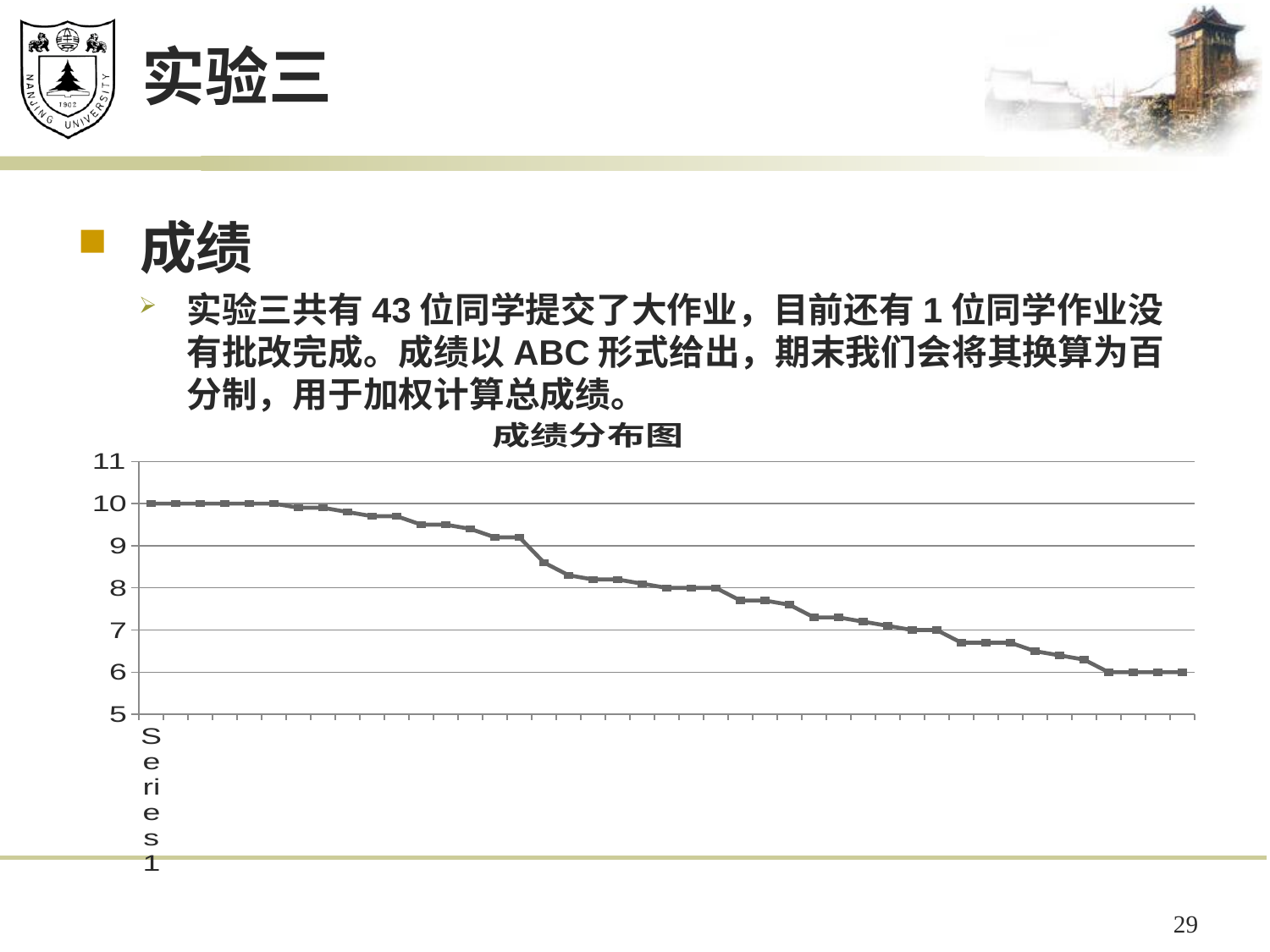

# 实验三
成绩
实验三共有43位同学提交了大作业，目前还有1位同学作业没有批改完成。成绩以ABC形式给出，期末我们会将其换算为百分制，用于加权计算总成绩。

### Chart: 成绩分布图

| Category | 成绩 |
|---|---|
|  | 10.0 |
|  | 10.0 |
|  | 10.0 |
|  | 10.0 |
|  | 10.0 |
|  | 10.0 |
|  | 9.9 |
|  | 9.9 |
|  | 9.8 |
|  | 9.7 |
|  | 9.7 |
|  | 9.5 |
|  | 9.5 |
|  | 9.4 |
|  | 9.2 |
|  | 9.2 |
|  | 8.6 |
|  | 8.3 |
|  | 8.2 |
|  | 8.2 |
|  | 8.1 |
|  | 8.0 |
|  | 8.0 |
|  | 8.0 |
|  | 7.7 |
|  | 7.7 |
|  | 7.6 |
|  | 7.3 |
|  | 7.3 |
|  | 7.2 |
|  | 7.1 |
|  | 7.0 |
|  | 7.0 |
|  | 6.7 |
|  | 6.7 |
|  | 6.7 |
|  | 6.5 |
|  | 6.4 |
|  | 6.3 |
|  | 6.0 |
|  | 6.0 |
|  | 6.0 |
|  | 6.0 |